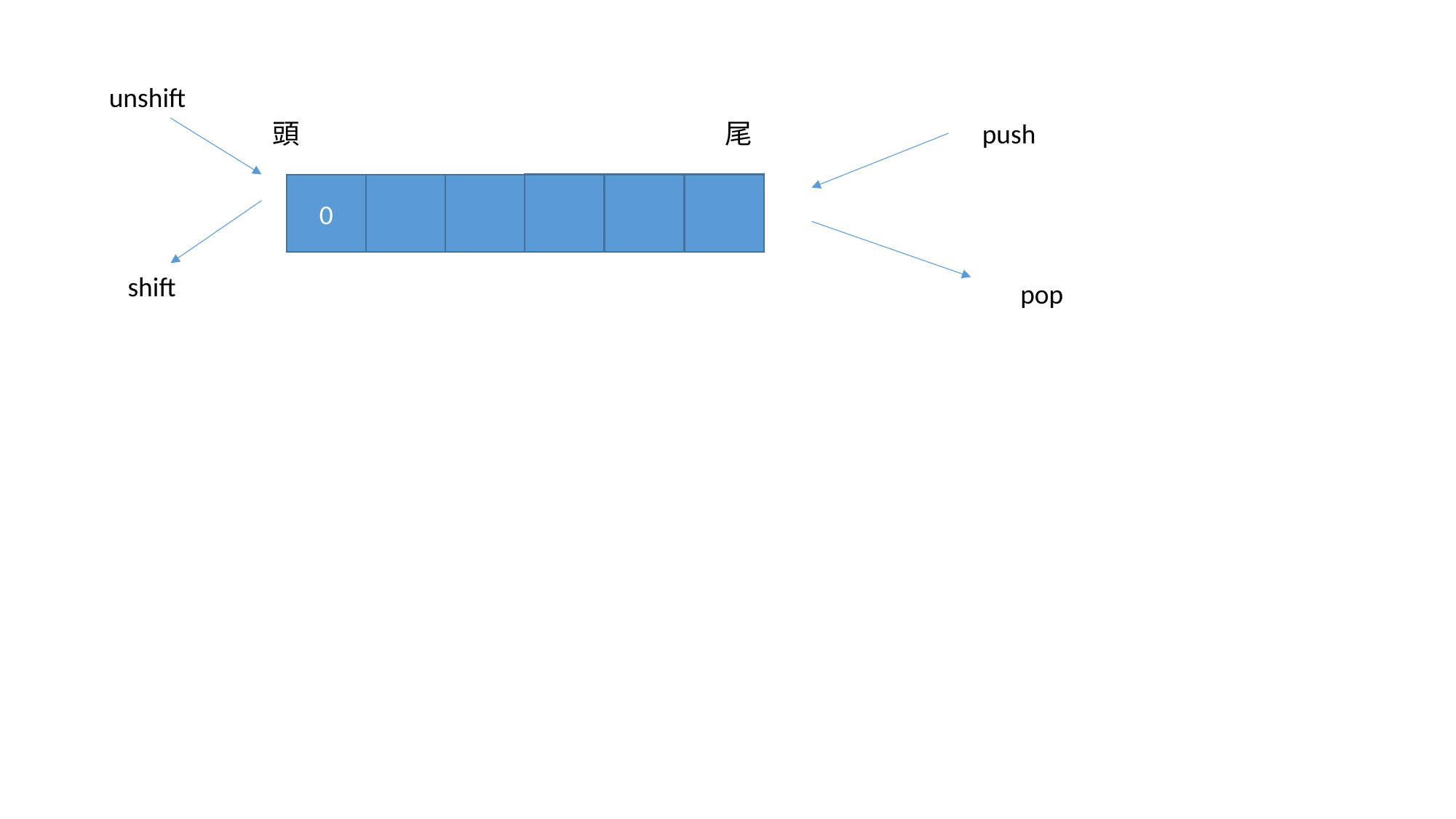

unshift
push
頭
尾

0

shift
pop